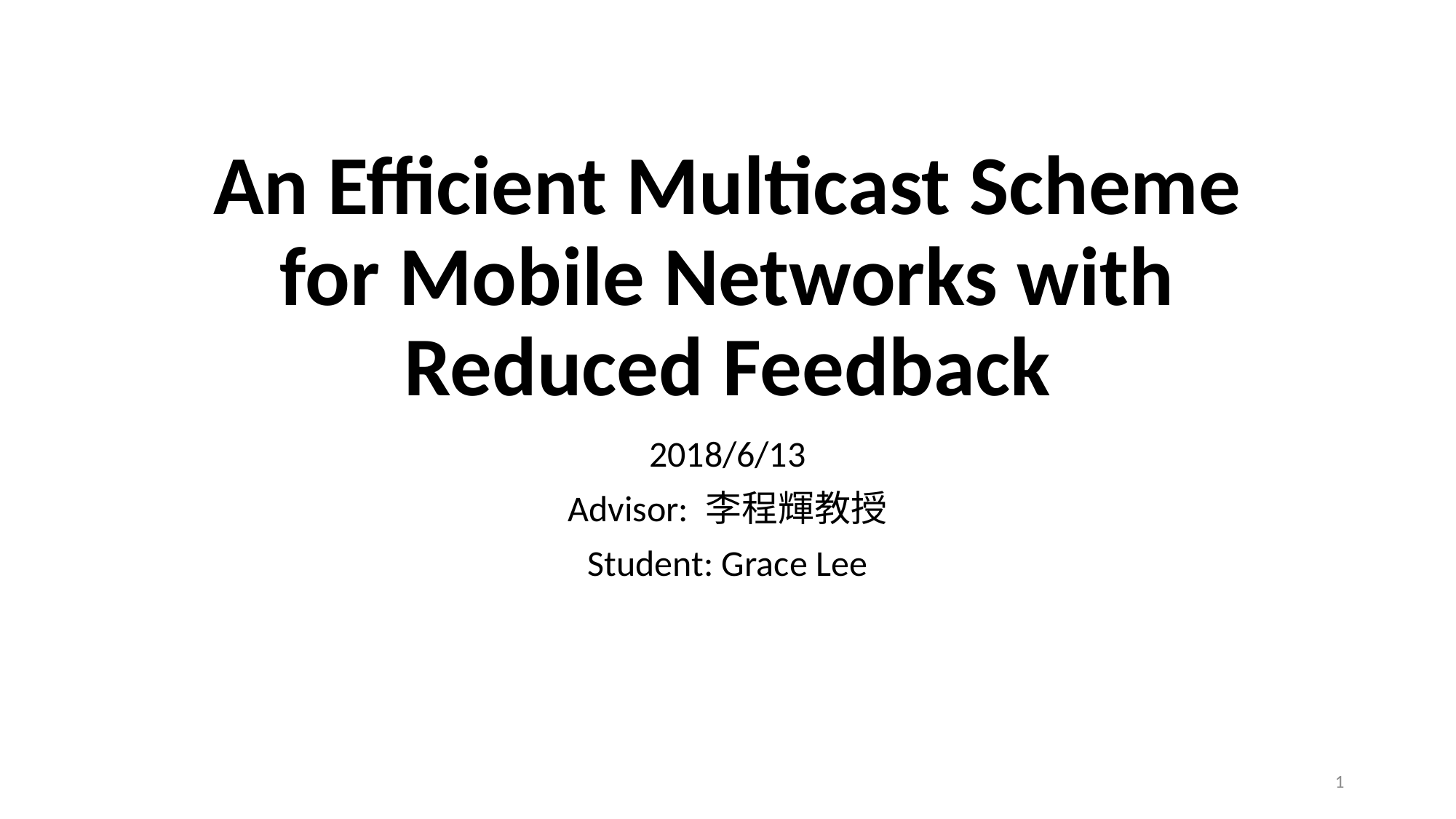

# An Efficient Multicast Scheme for Mobile Networks with Reduced Feedback
2018/6/13
Advisor: 李程輝教授
Student: Grace Lee
1